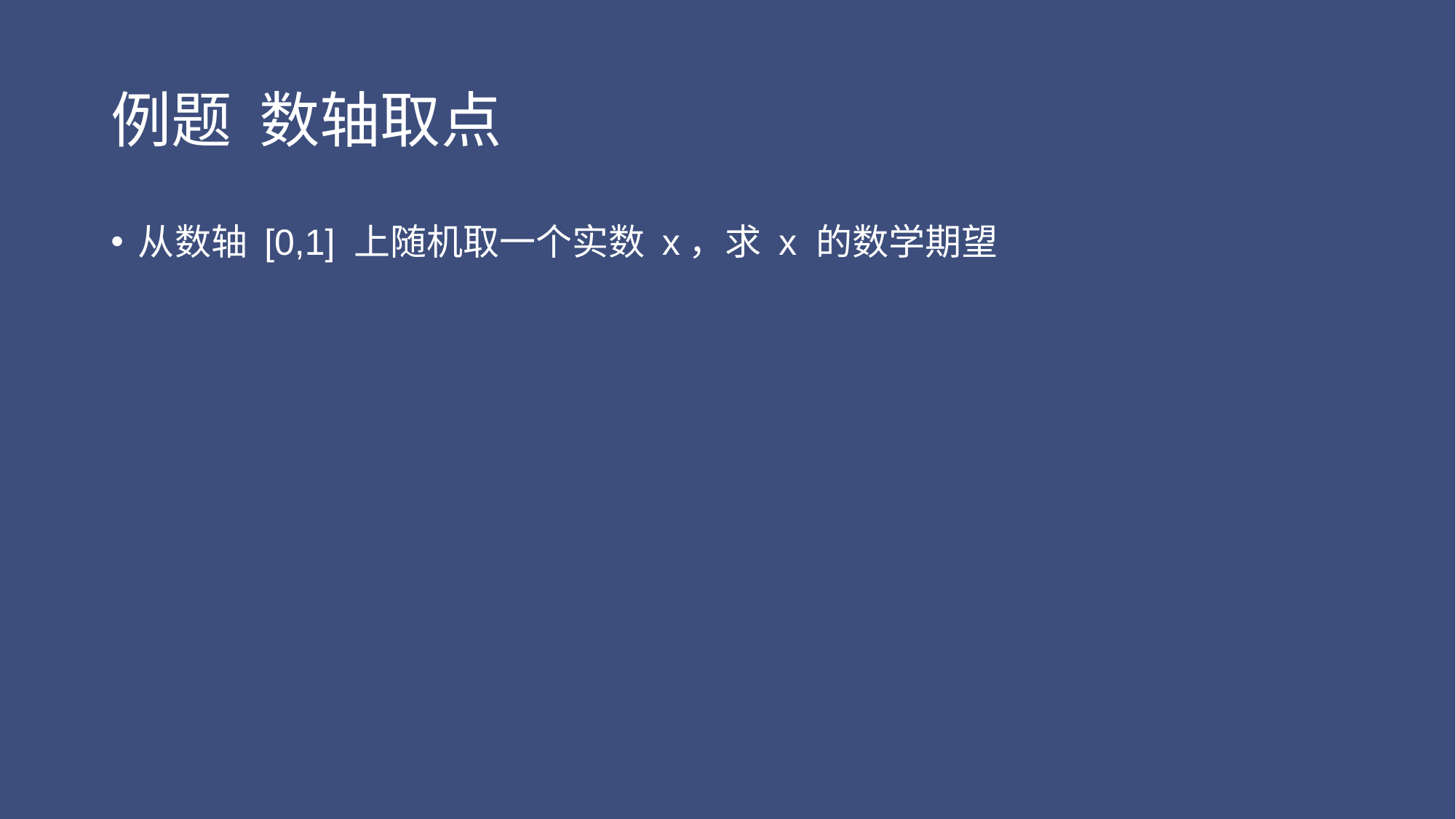

# 例题  数轴取点
从数轴 [0,1] 上随机取一个实数 x，求 x 的数学期望